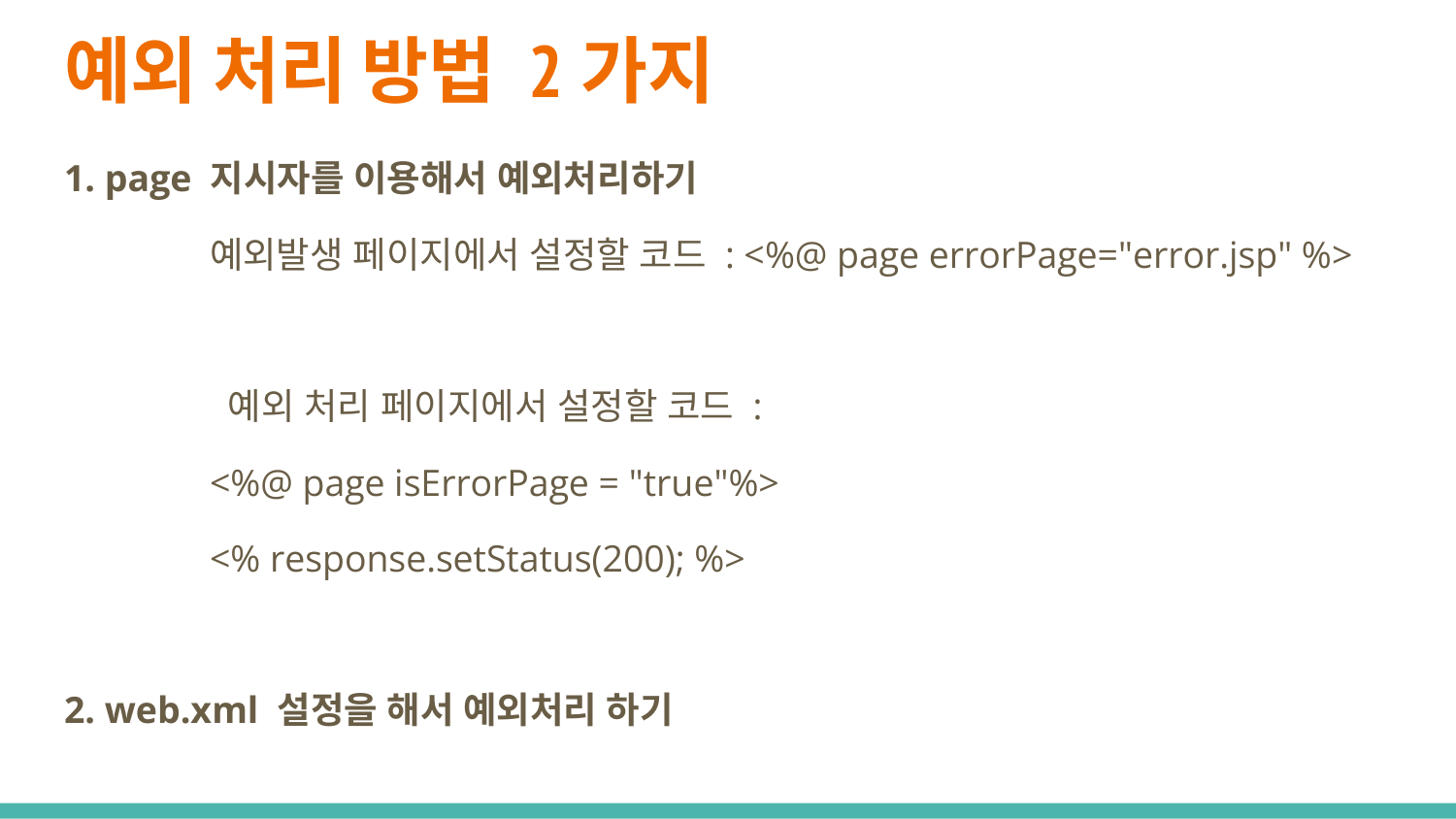

# 예외 처리 방법 2가지
1. page 지시자를 이용해서 예외처리하기
  	예외발생 페이지에서 설정할 코드 : <%@ page errorPage="error.jsp" %>

	 예외 처리 페이지에서 설정할 코드 :
	<%@ page isErrorPage = "true"%>
	<% response.setStatus(200); %>

2. web.xml 설정을 해서 예외처리 하기